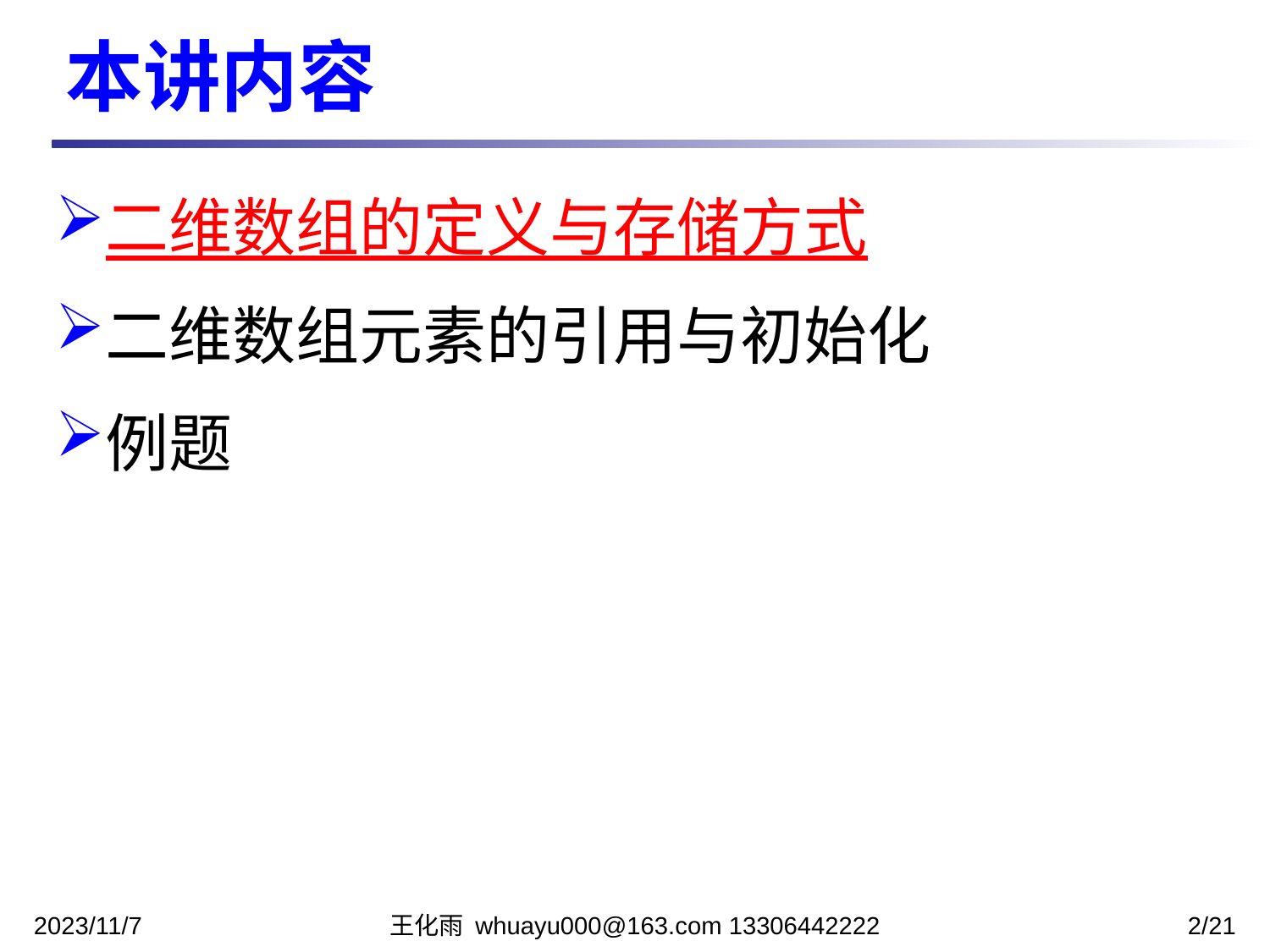

本讲内容
二维数组的定义与存储方式
二维数组元素的引用与初始化
例题
2023/11/7
王化雨 whuayu000@163.com 13306442222
2/21